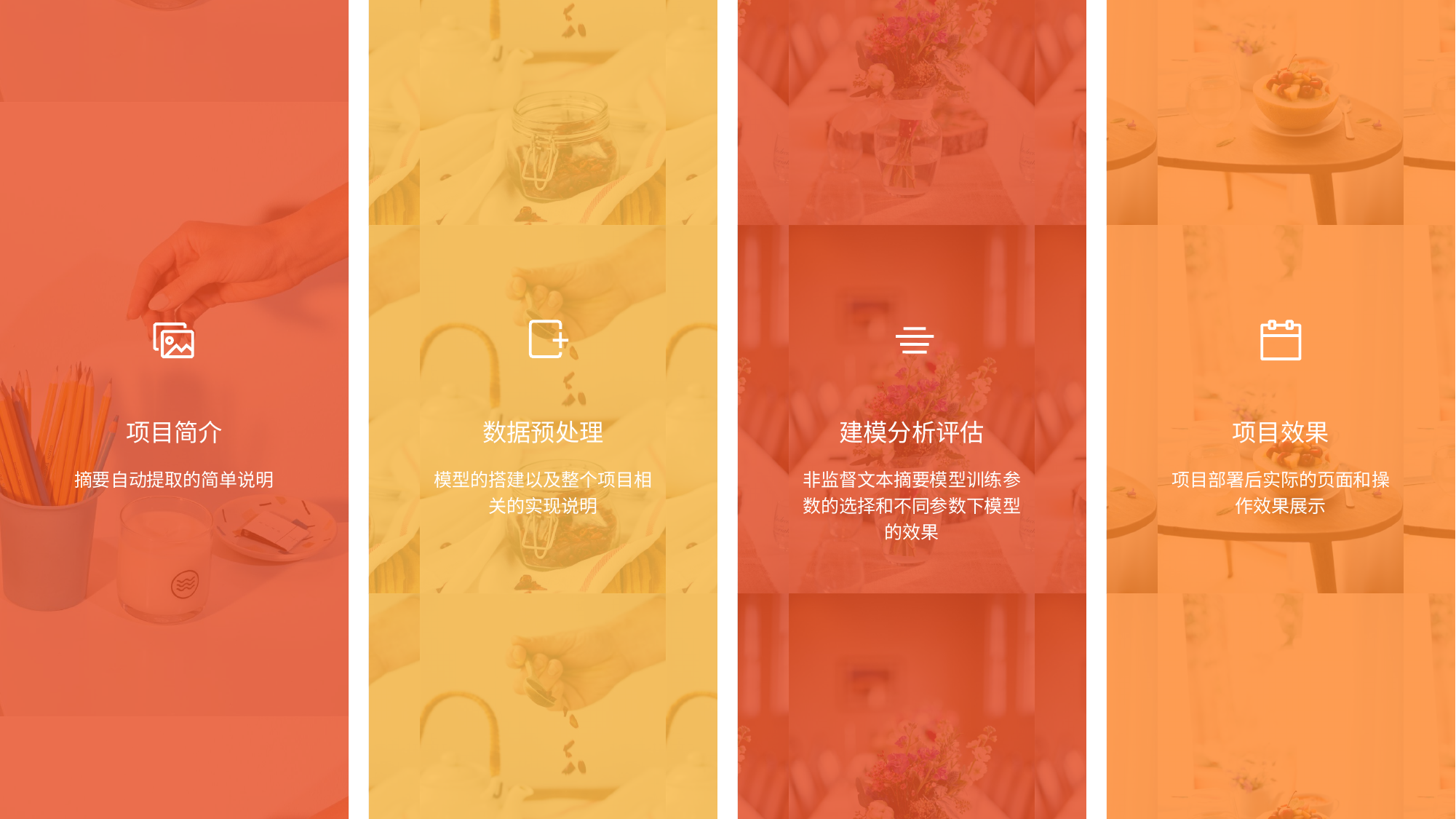

项目简介
摘要自动提取的简单说明

数据预处理
模型的搭建以及整个项目相关的实现说明

建模分析评估
非监督文本摘要模型训练参数的选择和不同参数下模型的效果

项目效果
项目部署后实际的页面和操作效果展示